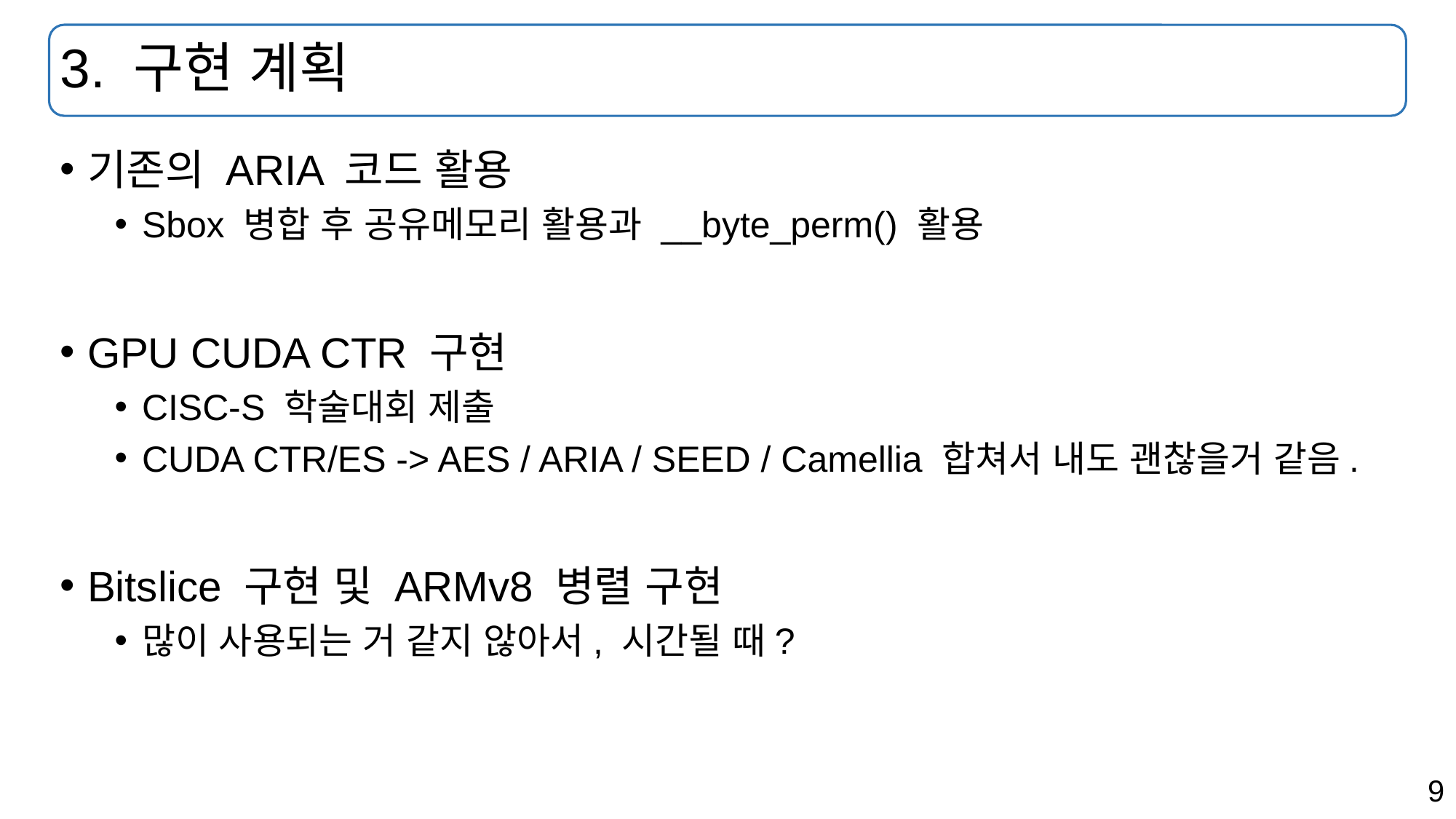

# 3. 구현 계획
기존의 ARIA 코드 활용
Sbox 병합 후 공유메모리 활용과 __byte_perm() 활용

GPU CUDA CTR 구현
CISC-S 학술대회 제출
CUDA CTR/ES -> AES / ARIA / SEED / Camellia 합쳐서 내도 괜찮을거 같음.

Bitslice 구현 및 ARMv8 병렬 구현
많이 사용되는 거 같지 않아서, 시간될 때?